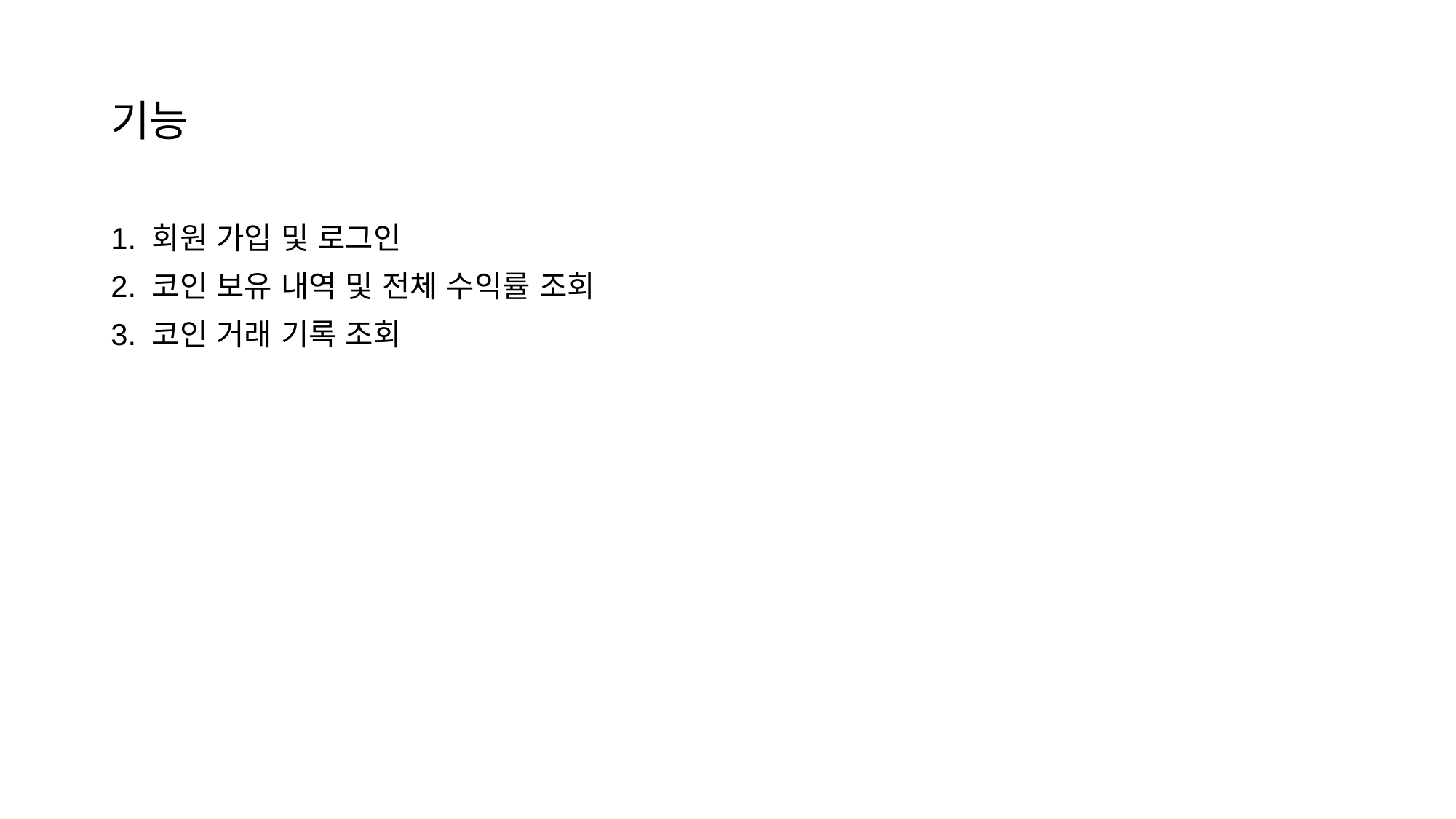

# 기능
1. 회원 가입 및 로그인
2. 코인 보유 내역 및 전체 수익률 조회
3. 코인 거래 기록 조회